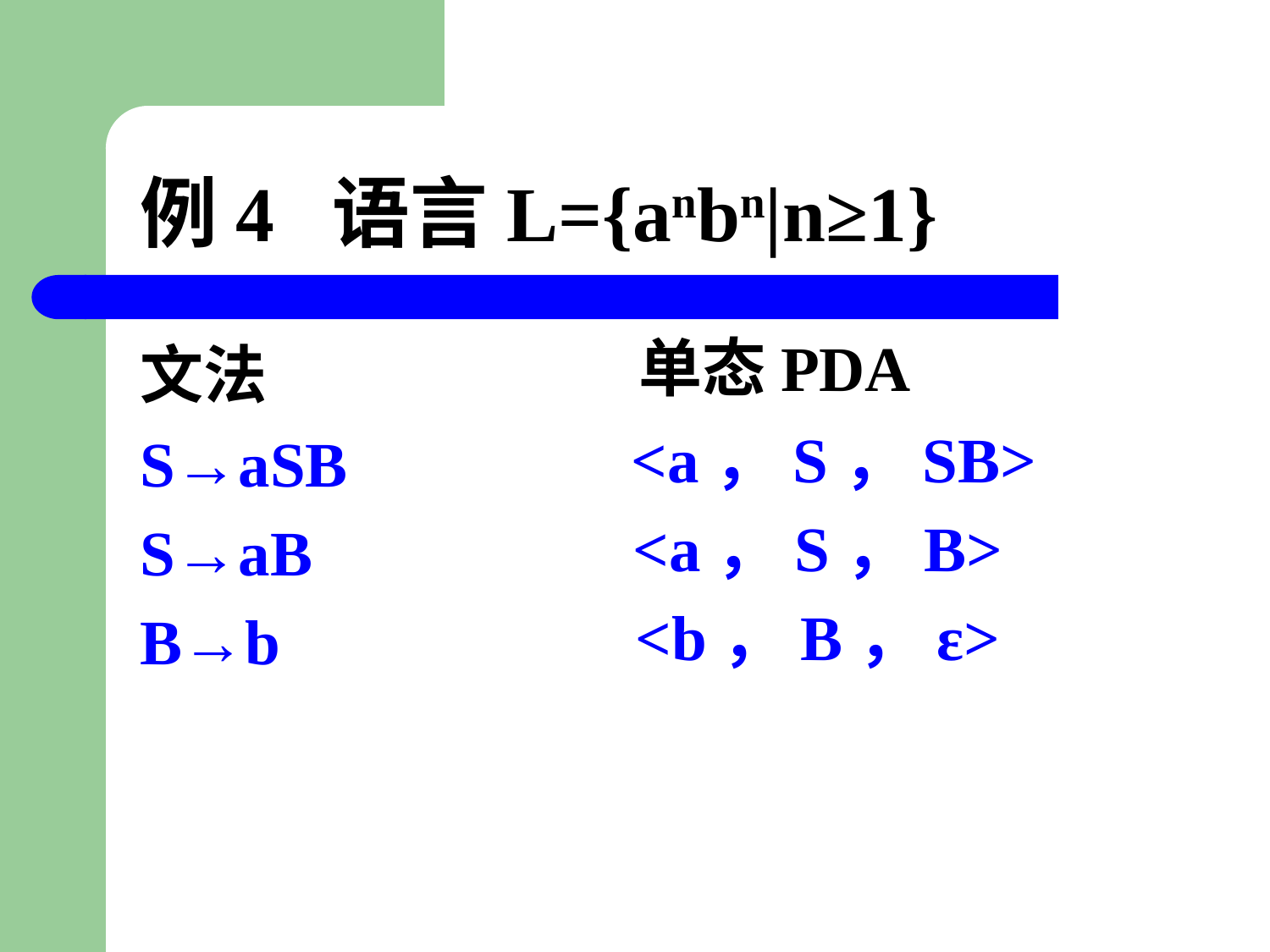

# 例4  语言L={anbn|n≥1}
单态PDA
文法
S→aSB
S→aB
B→b
   <a，S，SB>
 <a，S，B>
 <b，B，ε>